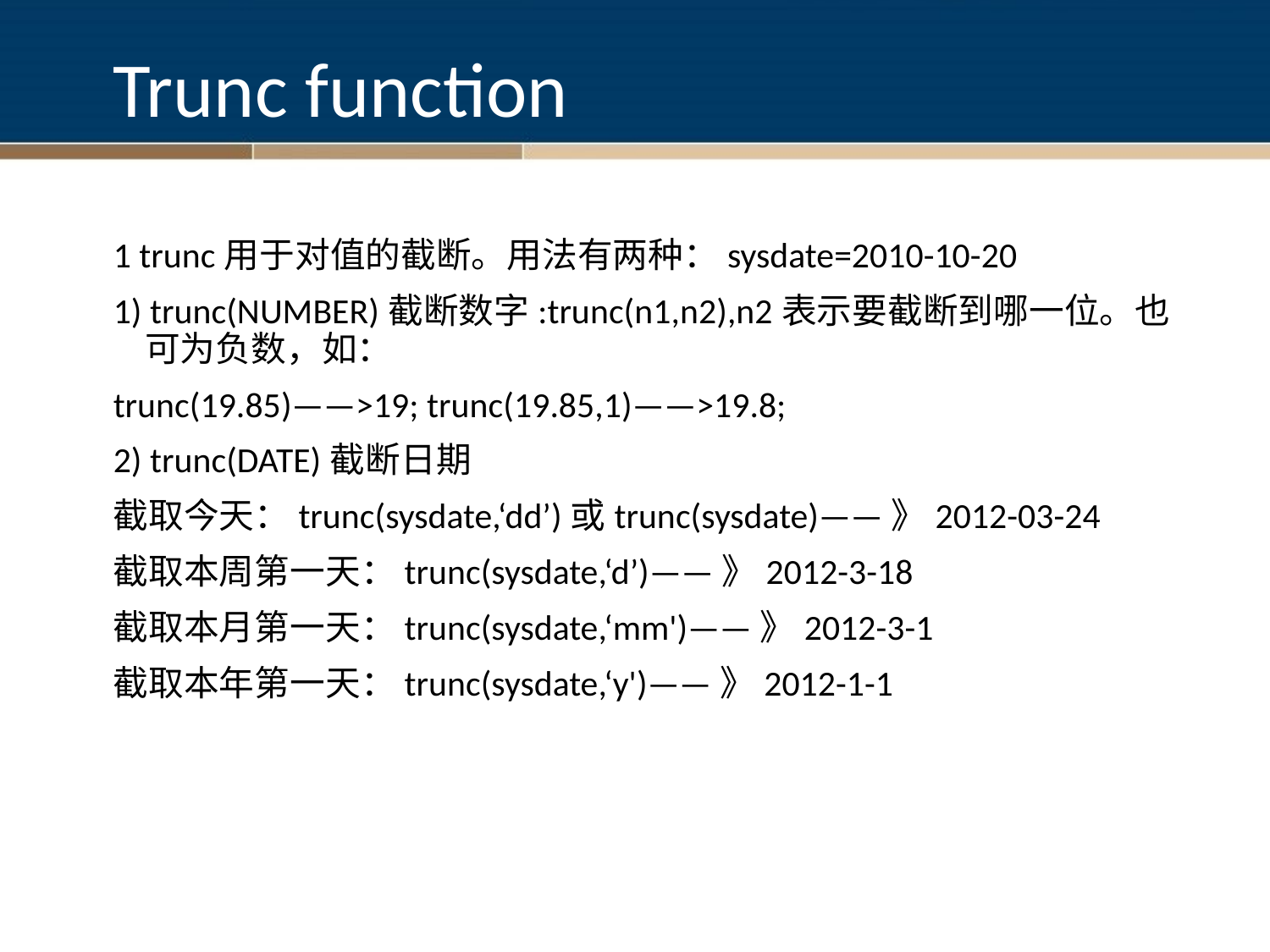

# Trunc function
1 trunc用于对值的截断。用法有两种：sysdate=2010-10-20
1) trunc(NUMBER)截断数字:trunc(n1,n2),n2表示要截断到哪一位。也可为负数，如：
trunc(19.85)——>19; trunc(19.85,1)——>19.8;
2) trunc(DATE)截断日期
截取今天：trunc(sysdate,‘dd’)或trunc(sysdate)——》2012-03-24
截取本周第一天：trunc(sysdate,‘d’)——》2012-3-18
截取本月第一天：trunc(sysdate,‘mm')——》2012-3-1
截取本年第一天：trunc(sysdate,‘y')——》2012-1-1